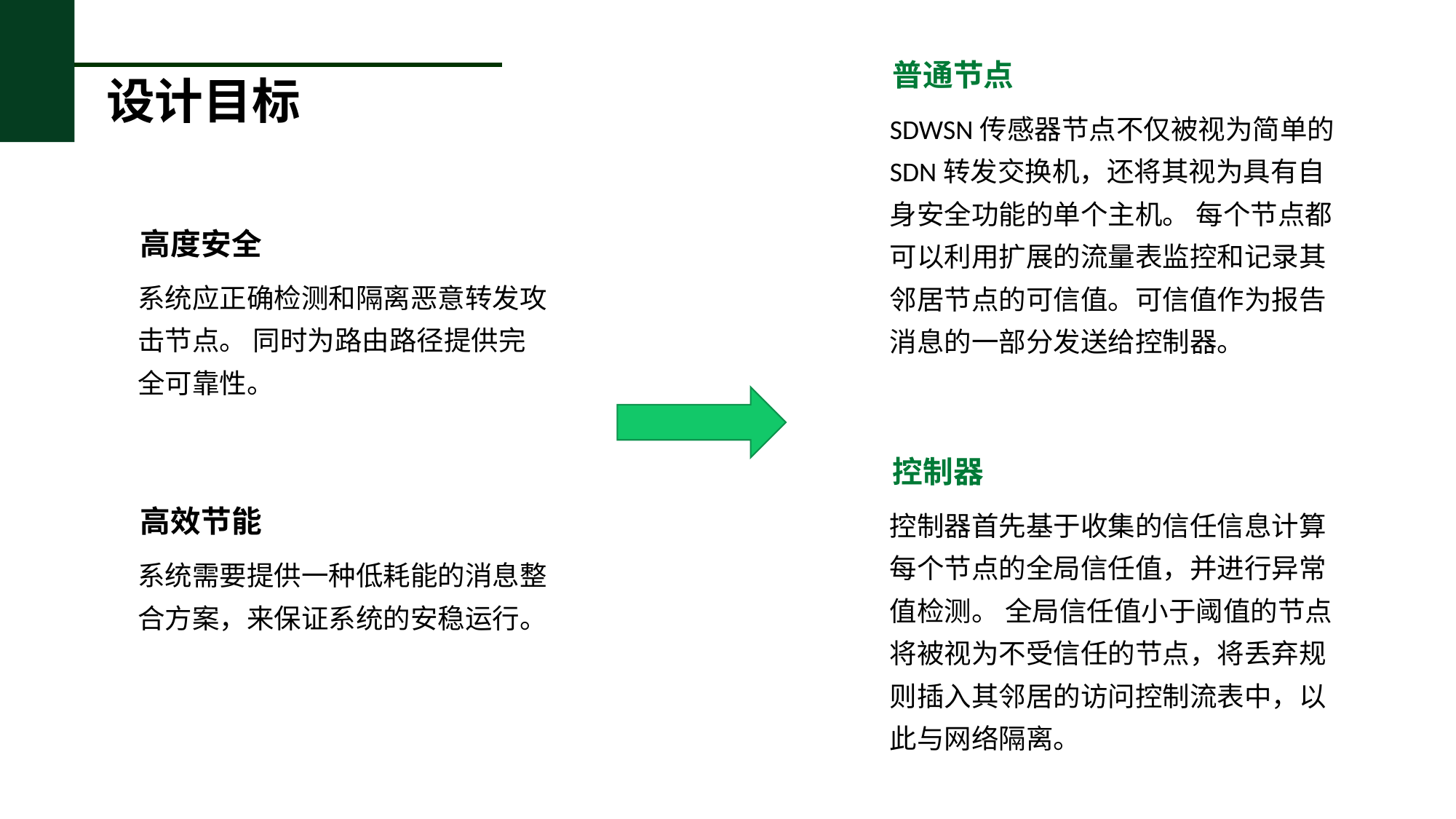

普通节点
设计目标
SDWSN传感器节点不仅被视为简单的SDN转发交换机，还将其视为具有自身安全功能的单个主机。 每个节点都可以利用扩展的流量表监控和记录其邻居节点的可信值。可信值作为报告消息的一部分发送给控制器。
高度安全
系统应正确检测和隔离恶意转发攻击节点。 同时为路由路径提供完全可靠性。

控制器
控制器首先基于收集的信任信息计算每个节点的全局信任值，并进行异常值检测。 全局信任值小于阈值的节点将被视为不受信任的节点，将丢弃规则插入其邻居的访问控制流表中，以此与网络隔离。
高效节能
系统需要提供一种低耗能的消息整合方案，来保证系统的安稳运行。